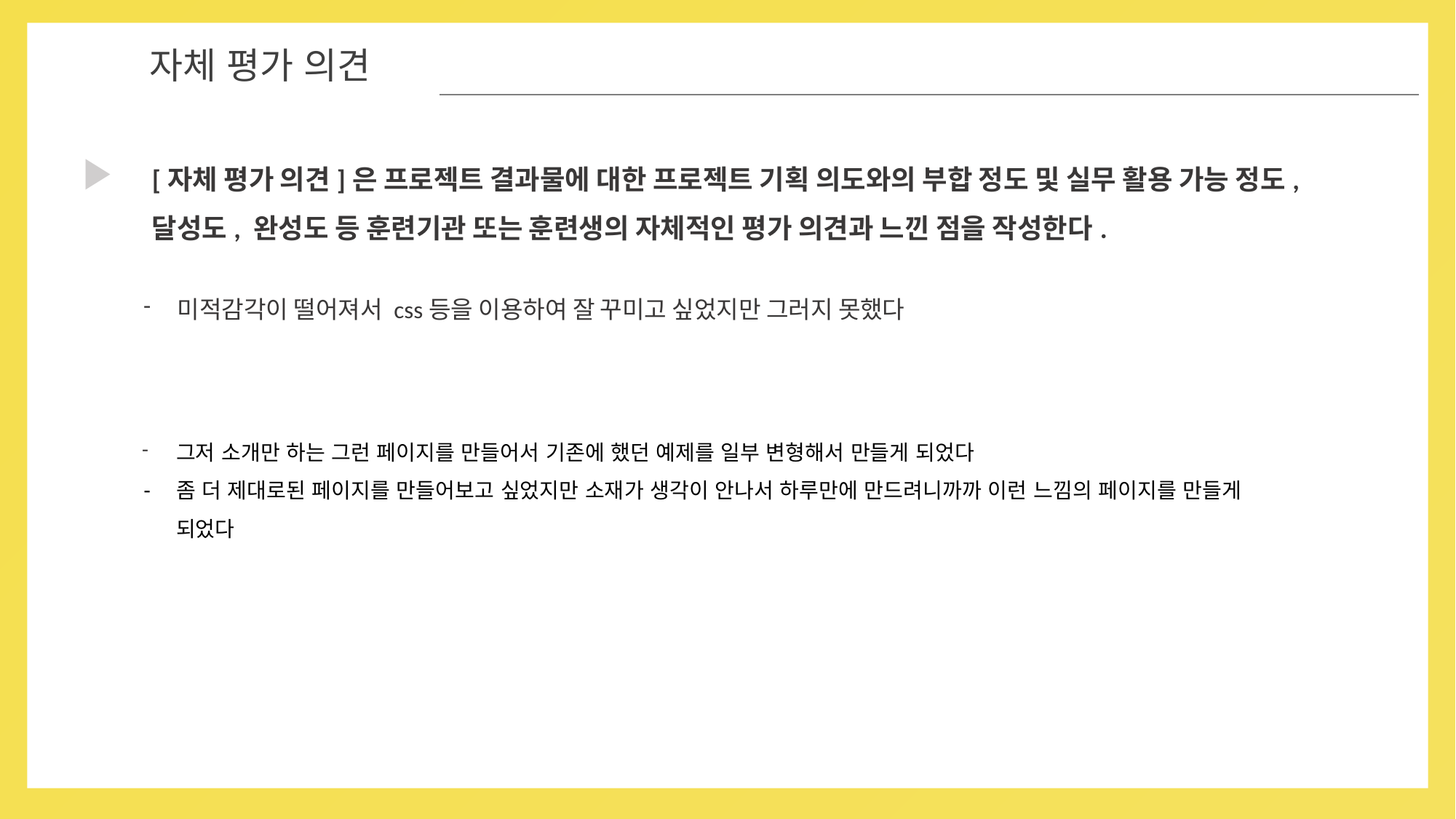

05
자체 평가 의견
▶
[자체 평가 의견]은 프로젝트 결과물에 대한 프로젝트 기획 의도와의 부합 정도 및 실무 활용 가능 정도, 달성도, 완성도 등 훈련기관 또는 훈련생의 자체적인 평가 의견과 느낀 점을 작성한다.
미적감각이 떨어져서 css등을 이용하여 잘 꾸미고 싶었지만 그러지 못했다

그저 소개만 하는 그런 페이지를 만들어서 기존에 했던 예제를 일부 변형해서 만들게 되었다
좀 더 제대로된 페이지를 만들어보고 싶었지만 소재가 생각이 안나서 하루만에 만드려니까까 이런 느낌의 페이지를 만들게 되었다